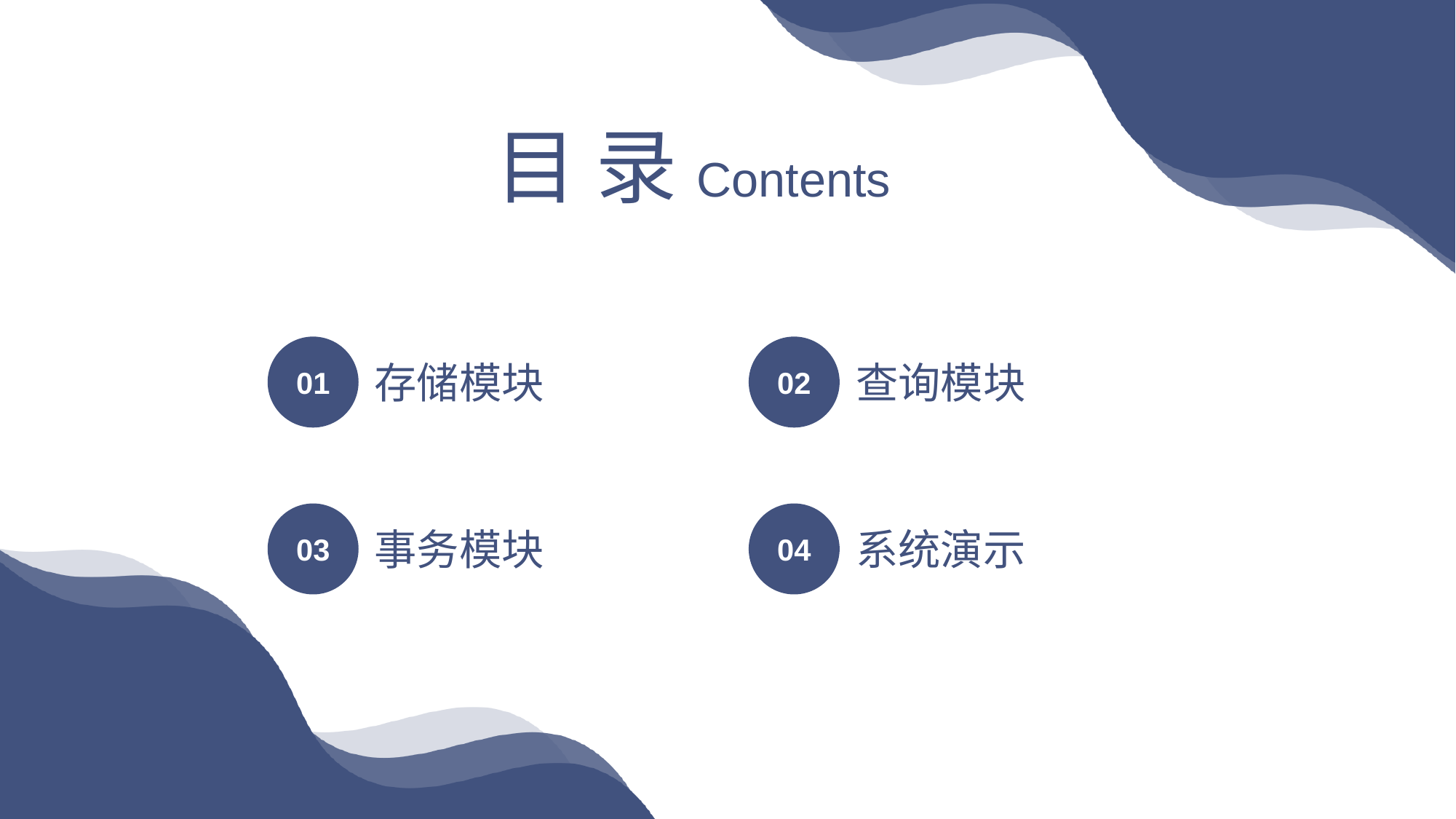

目 录Contents
01
02
存储模块
查询模块
03
04
事务模块
系统演示